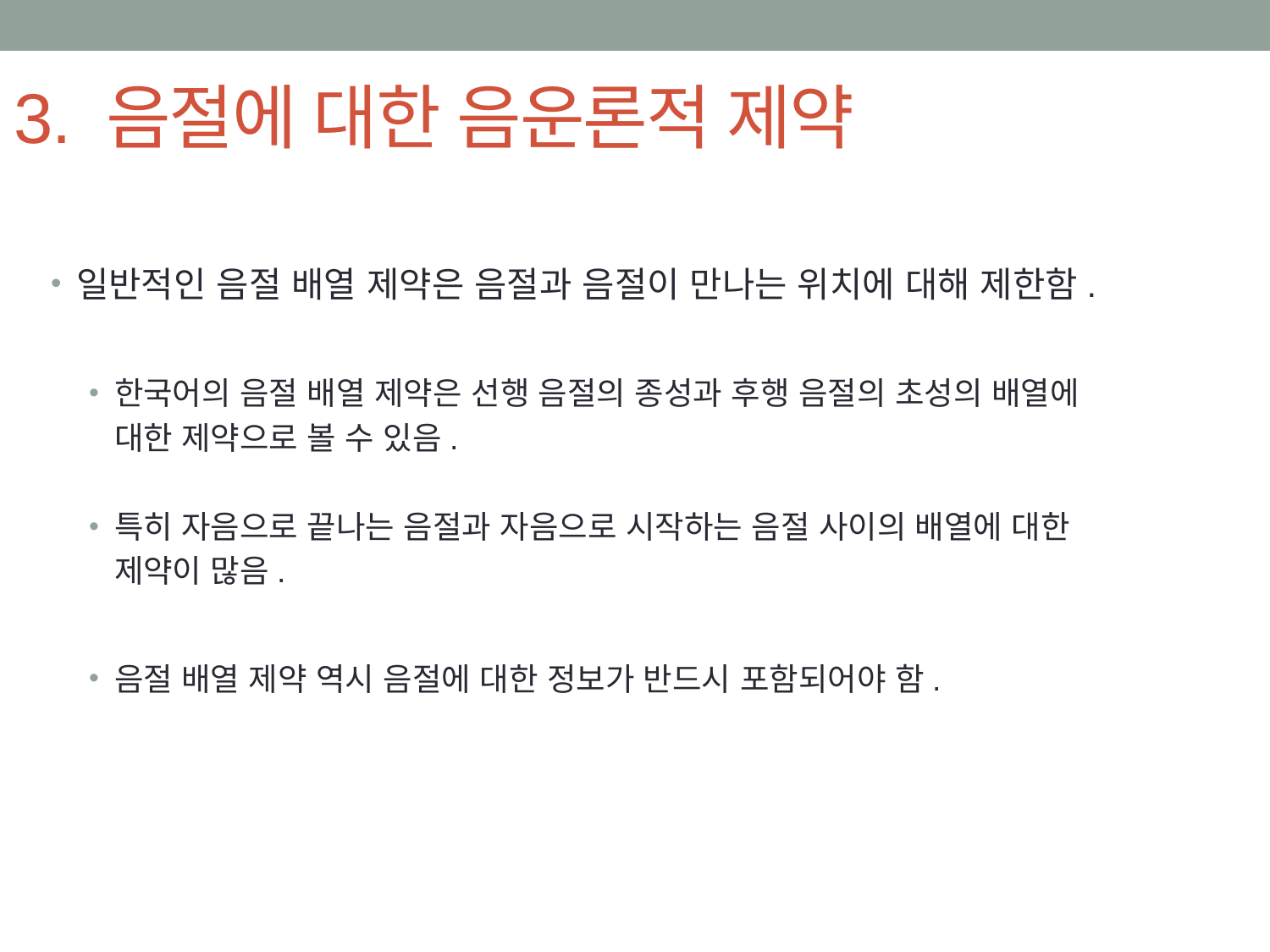

# 3. 음절에 대한 음운론적 제약

일반적인 음절 배열 제약은 음절과 음절이 만나는 위치에 대해 제한함.

한국어의 음절 배열 제약은 선행 음절의 종성과 후행 음절의 초성의 배열에
  대한 제약으로 볼 수 있음.

특히 자음으로 끝나는 음절과 자음으로 시작하는 음절 사이의 배열에 대한
  제약이 많음.

음절 배열 제약 역시 음절에 대한 정보가 반드시 포함되어야 함.